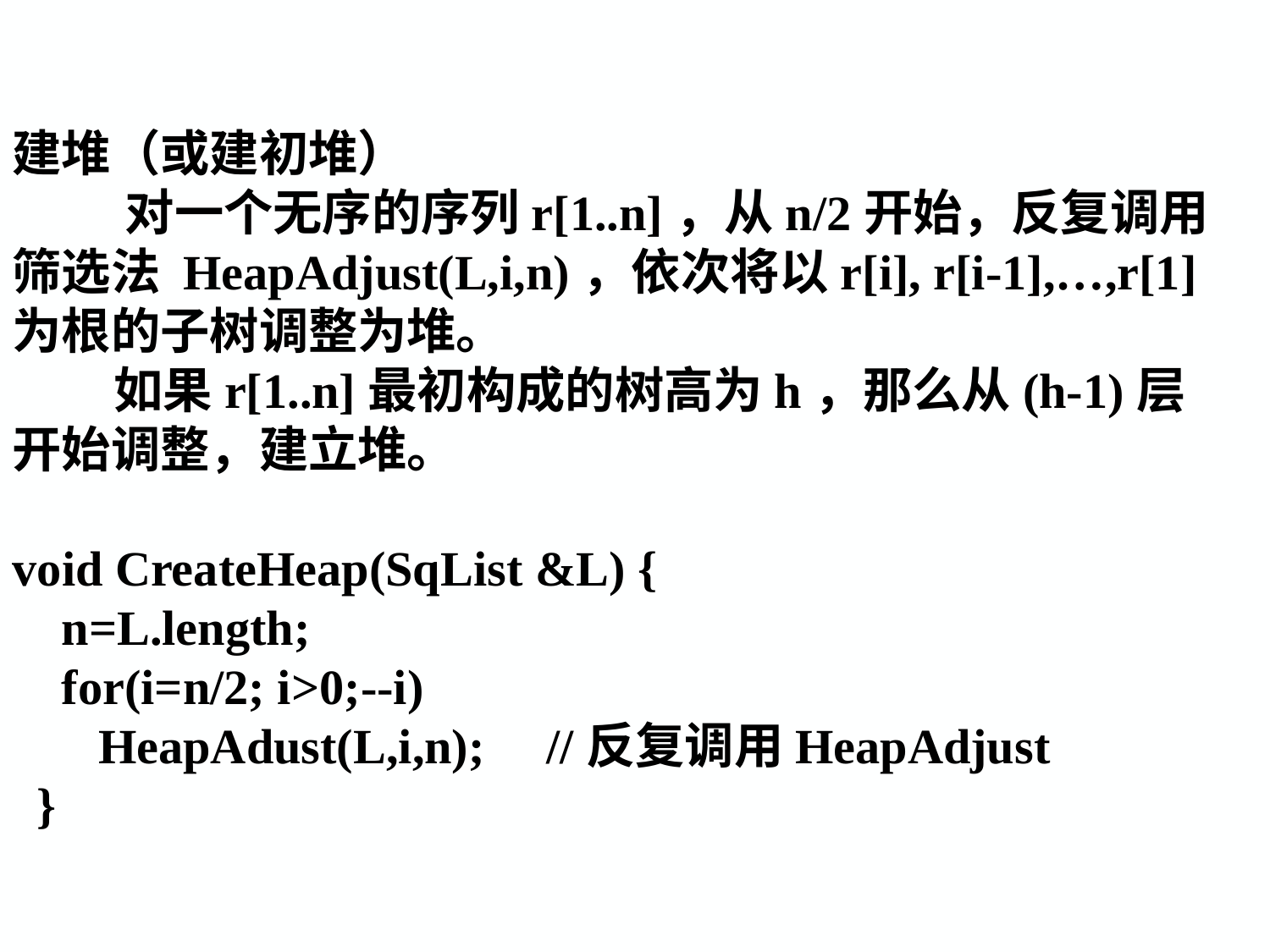

建堆（或建初堆）
         对一个无序的序列r[1..n]，从n/2开始，反复调用筛选法 HeapAdjust(L,i,n)，依次将以r[i], r[i-1],…,r[1]为根的子树调整为堆。
        如果r[1..n]最初构成的树高为h，那么从(h-1)层开始调整，建立堆。

void CreateHeap(SqList &L) {
    n=L.length;
    for(i=n/2; i>0;--i)
       HeapAdust(L,i,n);     //反复调用HeapAdjust
  }